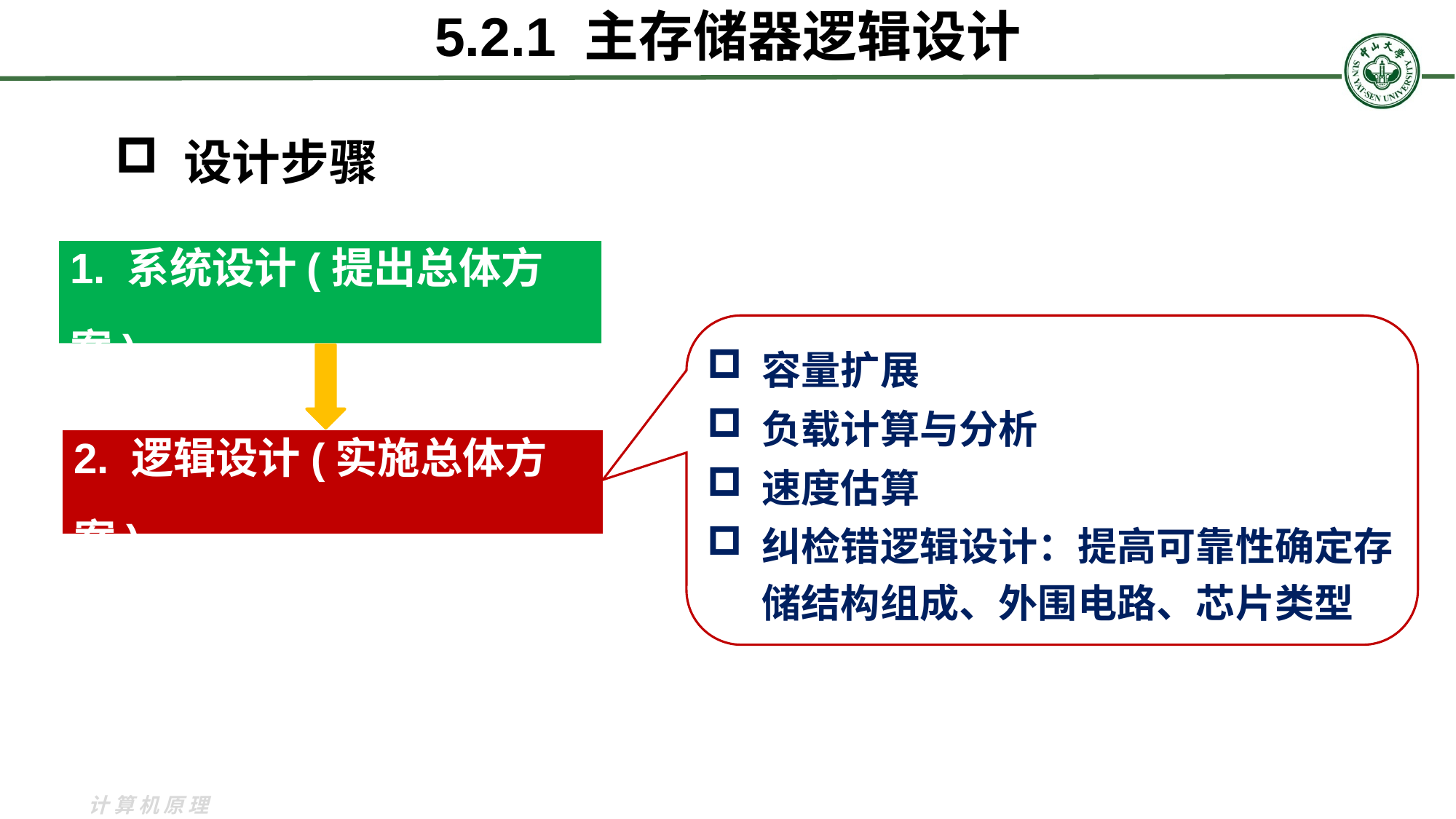

5.2.1 主存储器逻辑设计
 设计步骤
1. 系统设计(提出总体方案)

容量扩展
负载计算与分析
速度估算
纠检错逻辑设计：提高可靠性确定存储结构组成、外围电路、芯片类型

2. 逻辑设计(实施总体方案)